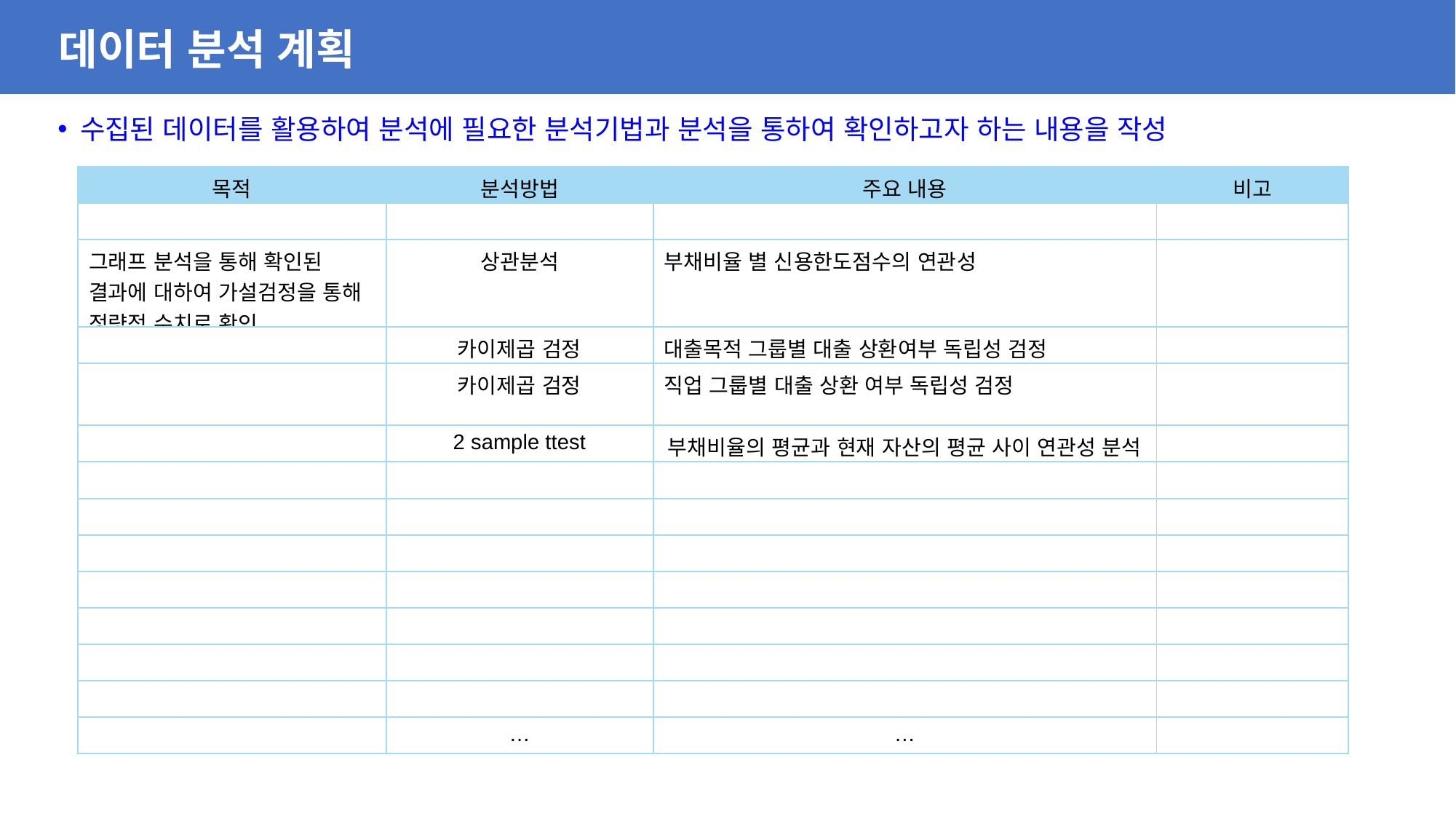

데이터 분석 계획
 수집된 데이터를 활용하여 분석에 필요한 분석기법과 분석을 통하여 확인하고자 하는 내용을 작성
| 목적 | 분석방법 | 주요 내용 | 비고 |
| --- | --- | --- | --- |
|  |  |  |  |
| 그래프 분석을 통해 확인된 결과에 대하여 가설검정을 통해 정량적 수치로 확인 | 상관분석 | 부채비율 별 신용한도점수의 연관성 |  |
|  | 카이제곱 검정 | 대출목적 그룹별 대출 상환여부 독립성 검정 |  |
|  | 카이제곱 검정 | 직업 그룹별 대출 상환 여부 독립성 검정 |  |
|  | 2 sample ttest | 부채비율의 평균과 현재 자산의 평균 사이 연관성 분석 |  |
|  |  |  |  |
|  |  |  |  |
|  |  |  |  |
|  |  |  |  |
|  |  |  |  |
|  |  |  |  |
|  |  |  |  |
|  | … | … |  |